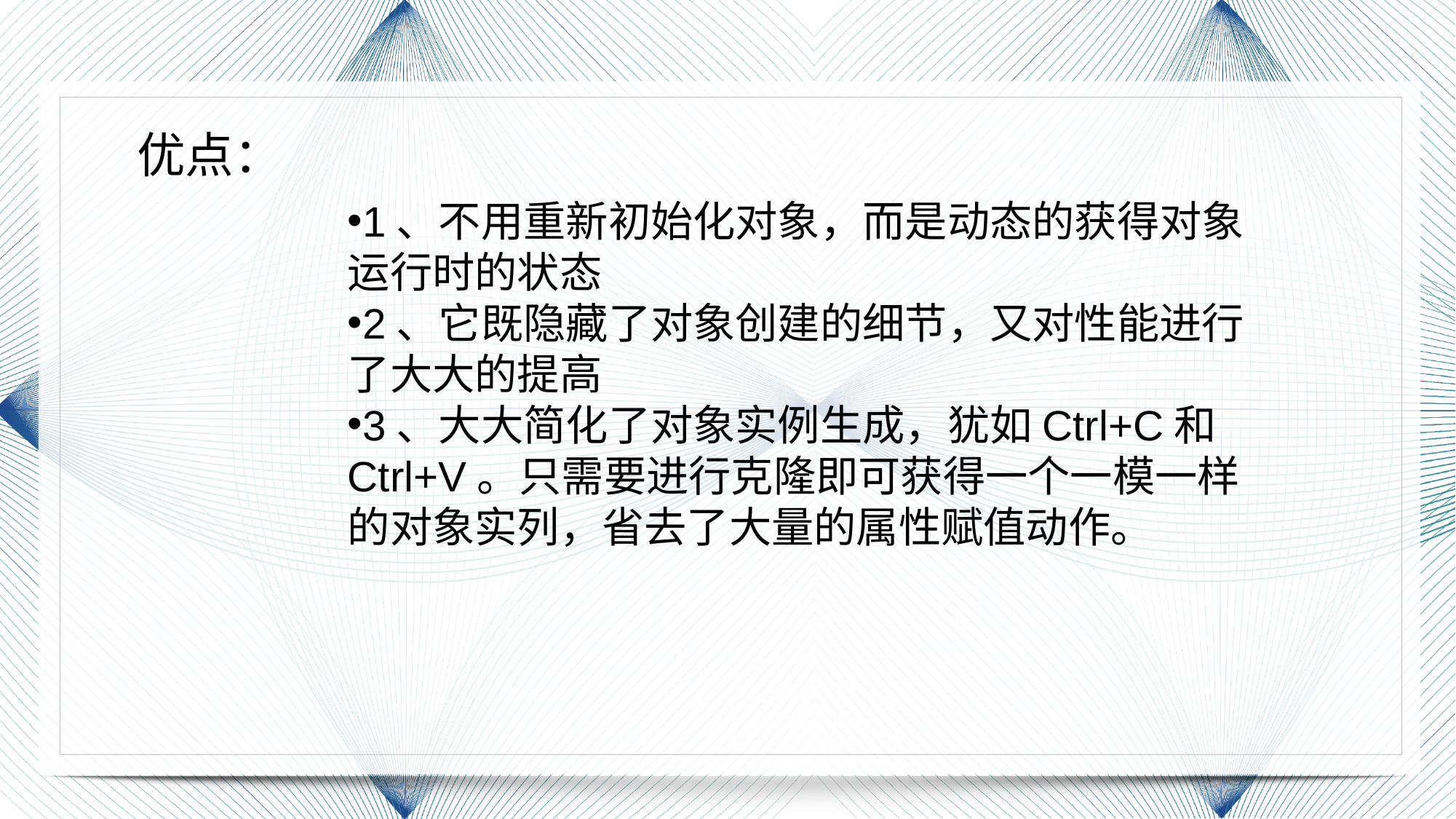

优点：
1、不用重新初始化对象，而是动态的获得对象运行时的状态
2、它既隐藏了对象创建的细节，又对性能进行了大大的提高
3、大大简化了对象实例生成，犹如Ctrl+C和Ctrl+V。只需要进行克隆即可获得一个一模一样的对象实列，省去了大量的属性赋值动作。